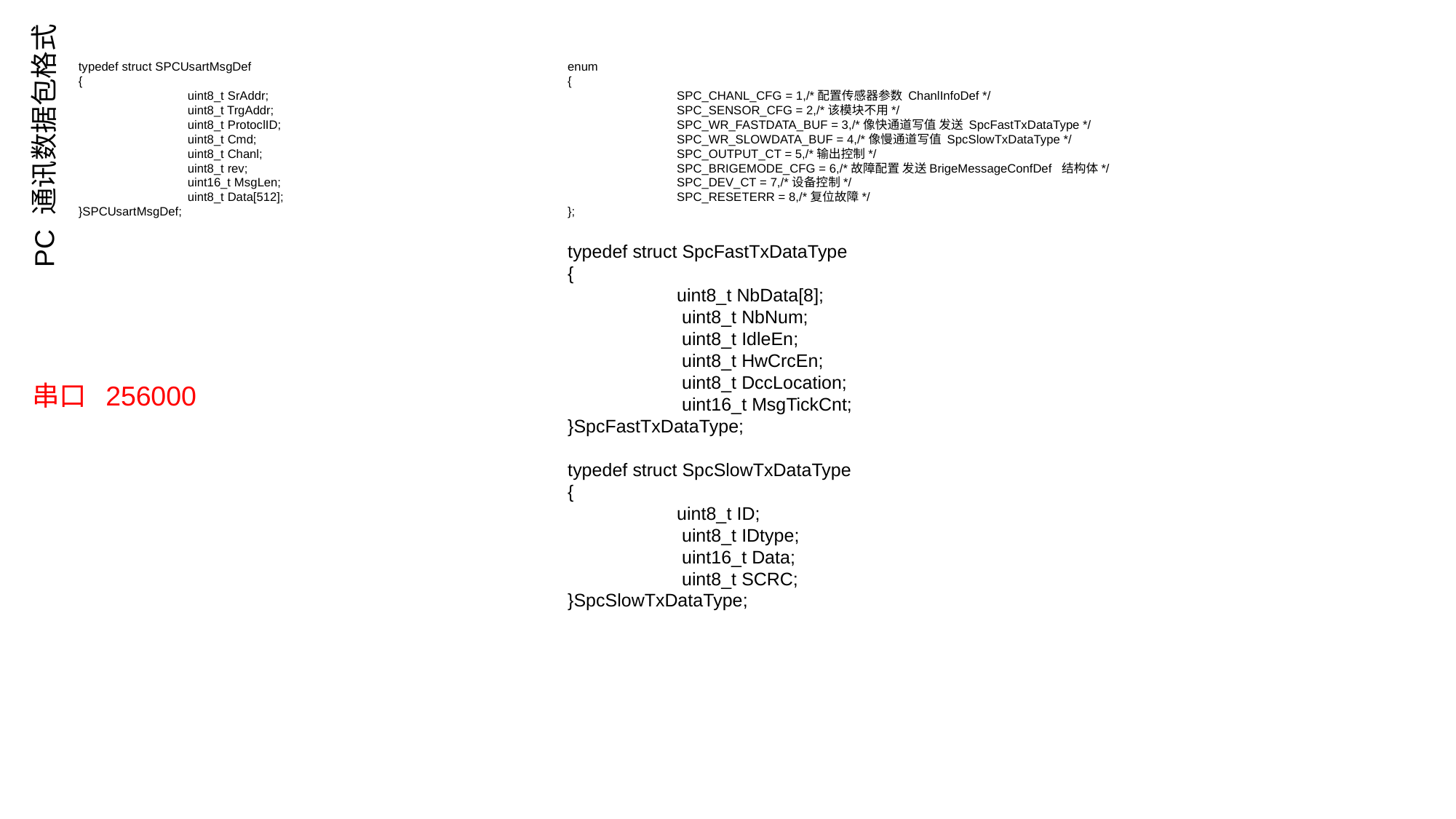

typedef struct SPCUsartMsgDef
{
	uint8_t SrAddr;
	uint8_t TrgAddr;
	uint8_t ProtoclID;
	uint8_t Cmd;
	uint8_t Chanl;
	uint8_t rev;
	uint16_t MsgLen;
	uint8_t Data[512];
}SPCUsartMsgDef;
enum
{
	SPC_CHANL_CFG = 1,/*配置传感器参数 ChanlInfoDef */
	SPC_SENSOR_CFG = 2,/*该模块不用*/
	SPC_WR_FASTDATA_BUF = 3,/*像快通道写值 发送 SpcFastTxDataType */
	SPC_WR_SLOWDATA_BUF = 4,/*像慢通道写值 SpcSlowTxDataType */
	SPC_OUTPUT_CT = 5,/*输出控制*/
	SPC_BRIGEMODE_CFG = 6,/*故障配置 发送BrigeMessageConfDef  结构体*/
	SPC_DEV_CT = 7,/*设备控制*/
	SPC_RESETERR = 8,/*复位故障*/
};
PC 通讯数据包格式
typedef struct SpcFastTxDataType
{
	uint8_t NbData[8];
	 uint8_t NbNum;
	 uint8_t IdleEn;
	 uint8_t HwCrcEn;
	 uint8_t DccLocation;
	 uint16_t MsgTickCnt;
}SpcFastTxDataType;
串口  256000
typedef struct SpcSlowTxDataType
{
	uint8_t ID;
	 uint8_t IDtype;
	 uint16_t Data;
	 uint8_t SCRC;
}SpcSlowTxDataType;